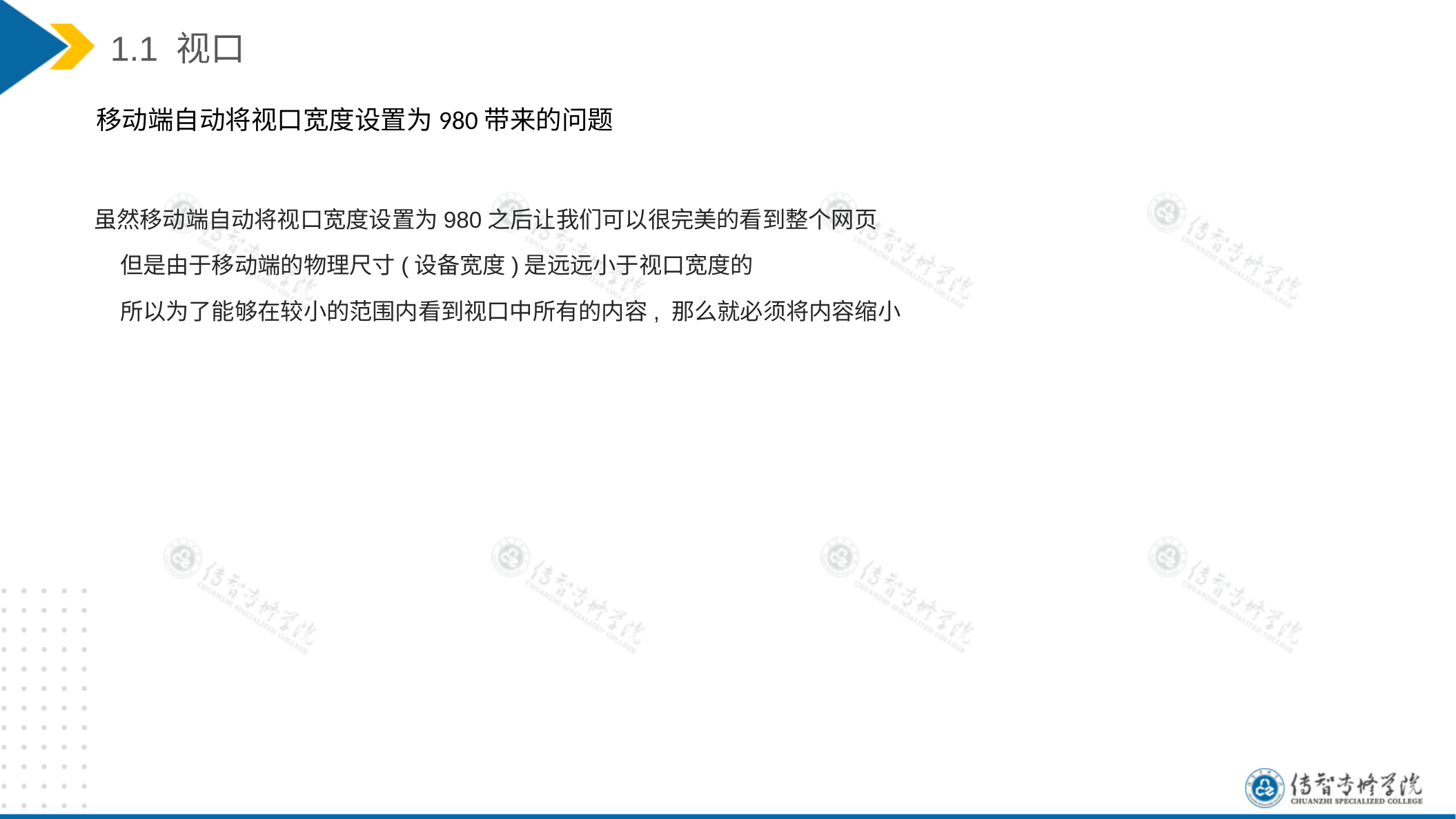

1.1 视口
移动端自动将视口宽度设置为980带来的问题

虽然移动端自动将视口宽度设置为980之后让我们可以很完美的看到整个网页
    但是由于移动端的物理尺寸(设备宽度)是远远小于视口宽度的
    所以为了能够在较小的范围内看到视口中所有的内容, 那么就必须将内容缩小